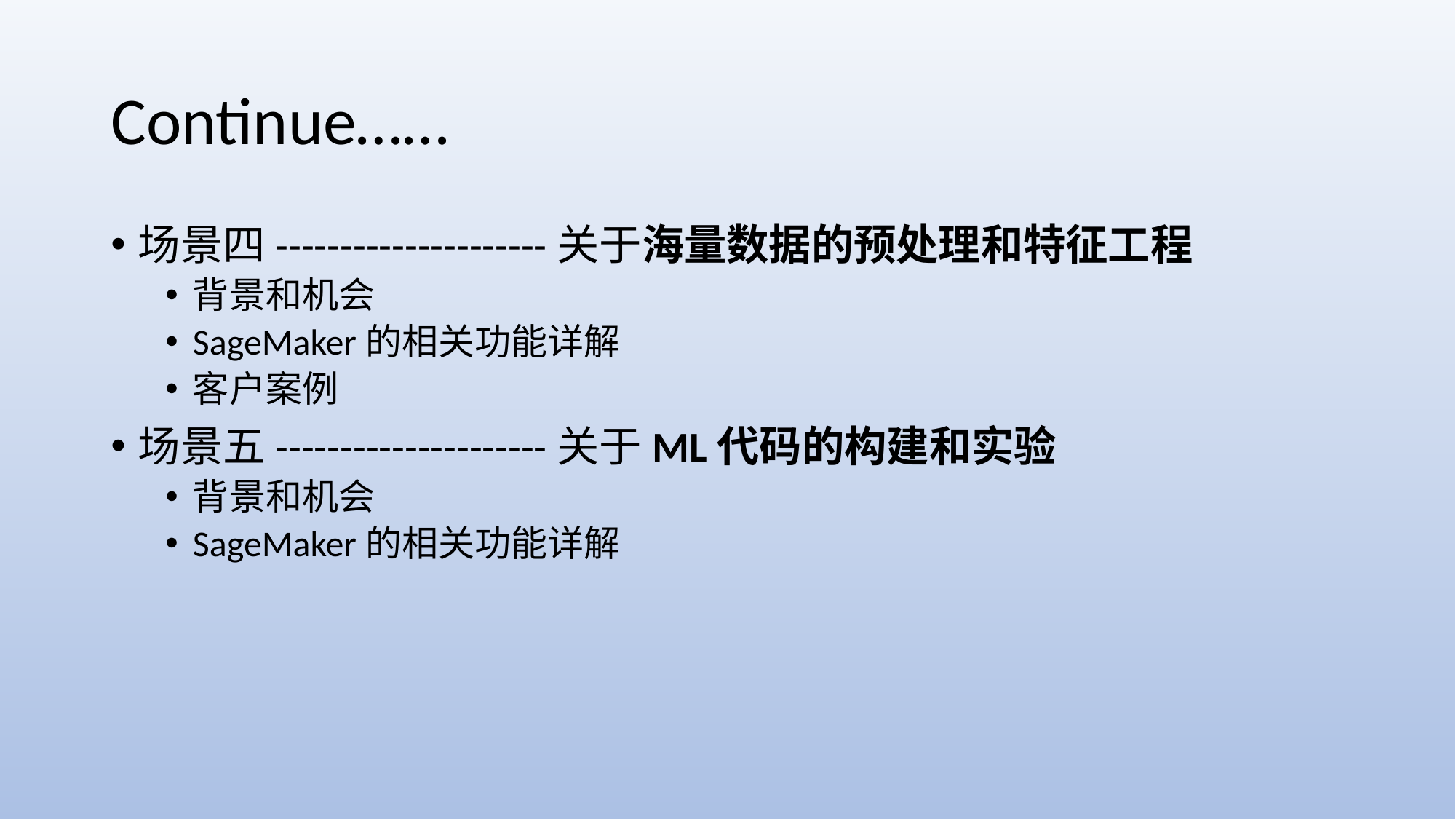

# Continue……
场景四---------------------关于海量数据的预处理和特征工程
背景和机会
SageMaker的相关功能详解
客户案例
场景五---------------------关于ML代码的构建和实验
背景和机会
SageMaker的相关功能详解